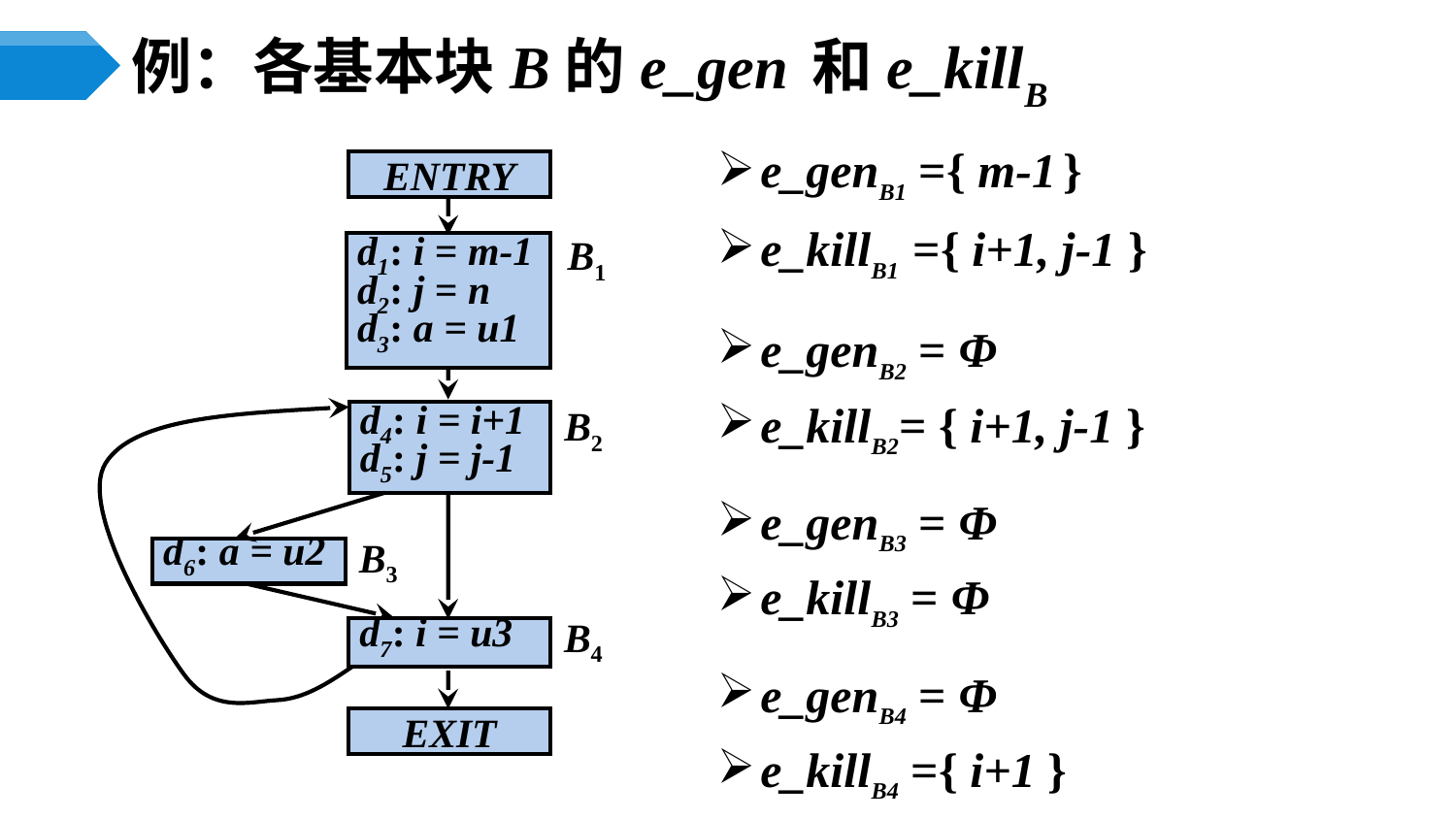

# 例：各基本块B的e_gen 和e_killB
e_genB1 ={ m-1 }
e_killB1  ={ i+1, j-1 }

e_genB2 = Φ
e_killB2= { i+1, j-1 }

e_genB3 = Φ
e_killB3 = Φ

e_genB4 = Φ
e_killB4 ={ i+1 }
ENTRY

B1
d1: i = m-1
d2: j = n
d3: a = u1

B2

d4: i = i+1
d5: j = j-1

B3
d6: a = u2

B4
d7: i = u3

EXIT